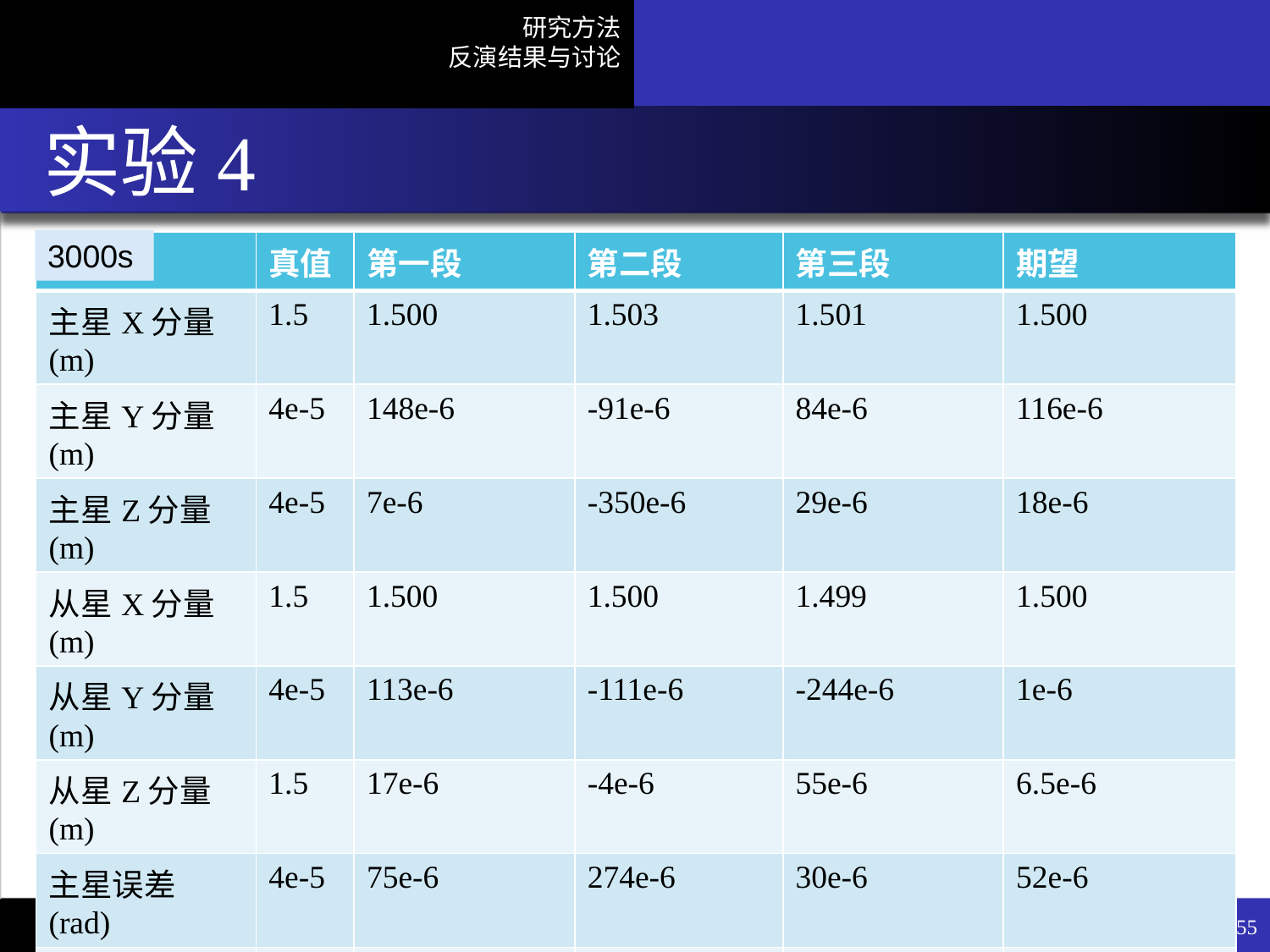

# 实验4
3000s
|  | 真值 | 第一段 | 第二段 | 第三段 | 期望 |
| --- | --- | --- | --- | --- | --- |
| 主星X分量(m) | 1.5 | 1.500 | 1.503 | 1.501 | 1.500 |
| 主星Y分量(m) | 4e-5 | 148e-6 | -91e-6 | 84e-6 | 116e-6 |
| 主星Z分量(m) | 4e-5 | 7e-6 | -350e-6 | 29e-6 | 18e-6 |
| 从星X分量(m) | 1.5 | 1.500 | 1.500 | 1.499 | 1.500 |
| 从星Y分量(m) | 4e-5 | 113e-6 | -111e-6 | -244e-6 | 1e-6 |
| 从星Z分量(m) | 1.5 | 17e-6 | -4e-6 | 55e-6 | 6.5e-6 |
| 主星误差(rad) | 4e-5 | 75e-6 | 274e-6 | 30e-6 | 52e-6 |
| 从星误差(rad) | 4e-5 | 51e-5 | 105e-6 | 189e-6 | 34e-6 |
| 主星是否达标 | Yes | Yes | Yes | Yes | Yes |
| 从星是否达标 | Yes | Yes | Yes | Yes | Yes |
低低卫卫跟踪重力卫星相位中心矢量反演
55